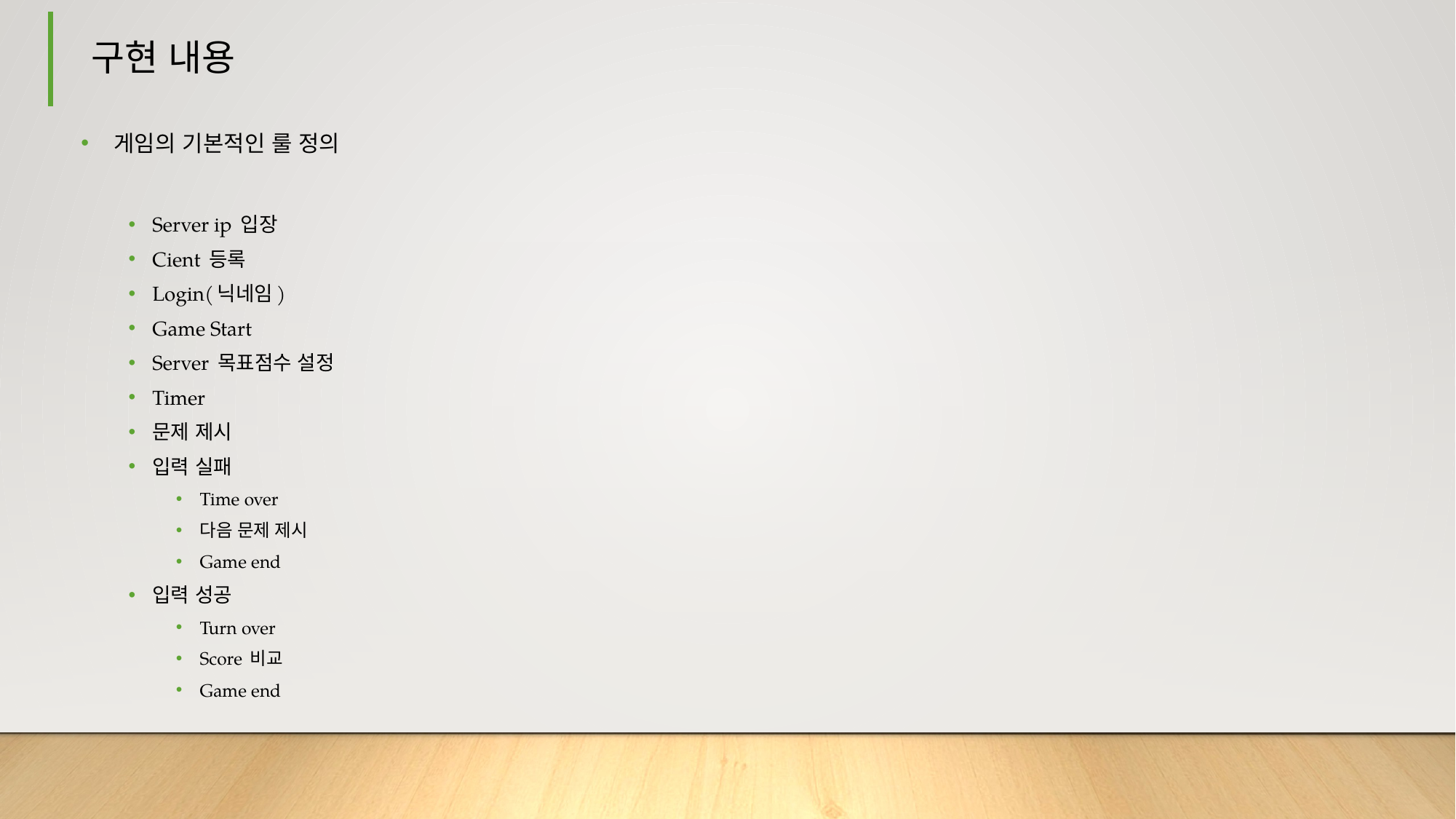

# 구현 내용
 게임의 기본적인 룰 정의

Server ip 입장
Cient 등록
Login(닉네임)
Game Start
Server 목표점수 설정
Timer
문제 제시
입력 실패
Time over
다음 문제 제시
Game end
입력 성공
Turn over
Score 비교
Game end